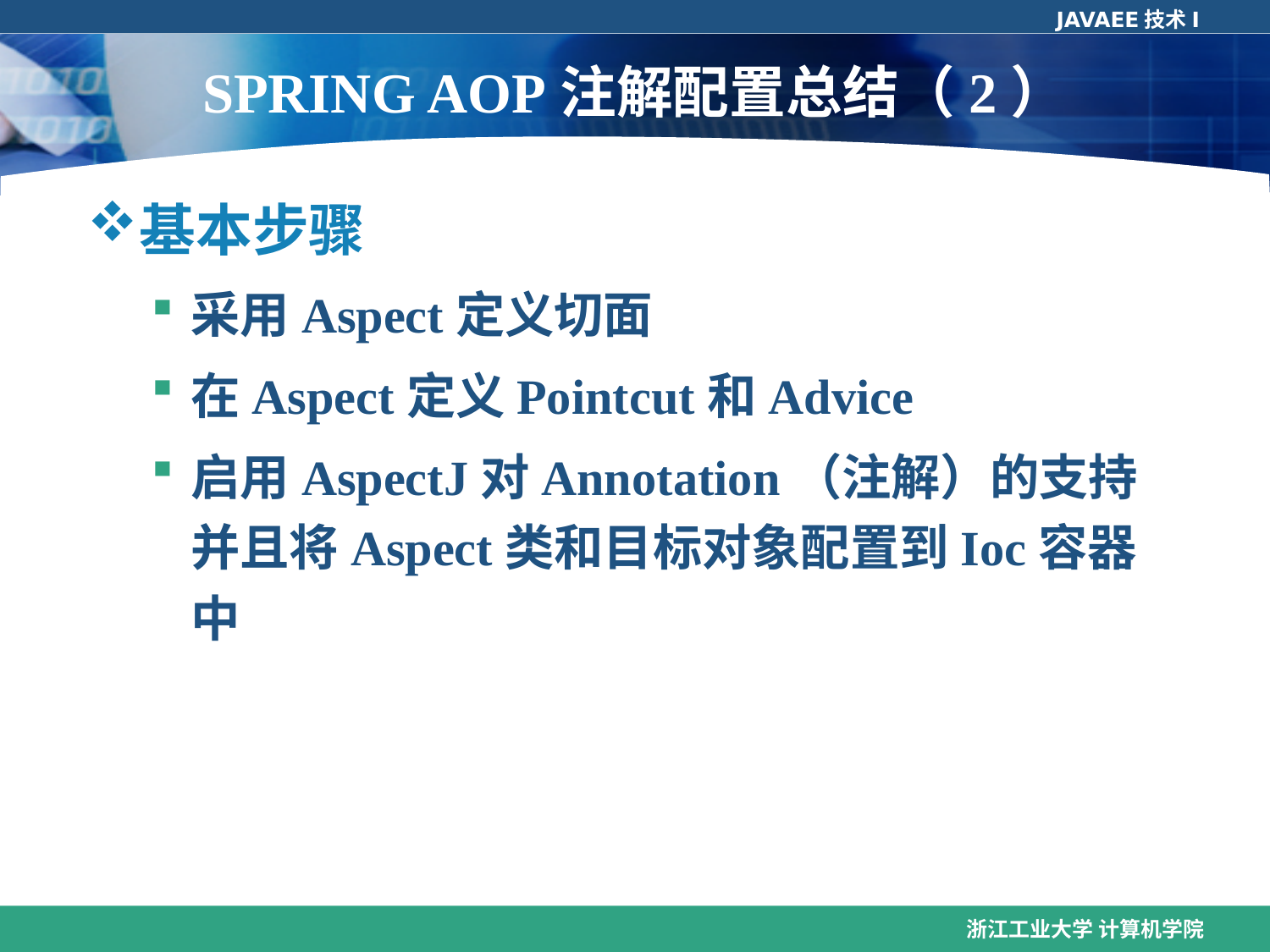

# SPRING AOP注解配置总结（2）
基本步骤
采用Aspect定义切面
在Aspect定义Pointcut和Advice
启用AspectJ对Annotation（注解）的支持并且将Aspect类和目标对象配置到Ioc容器中